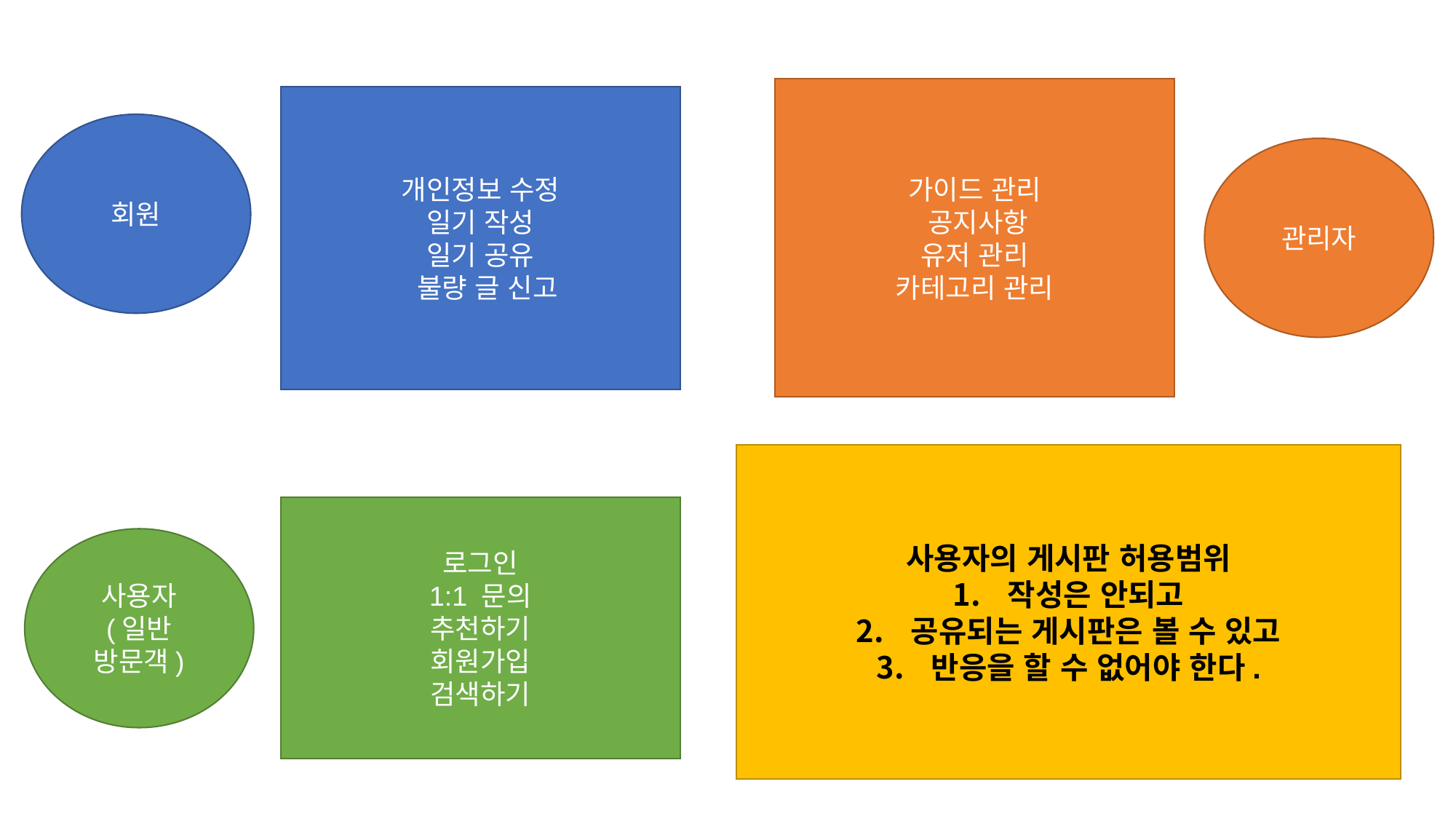

가이드 관리
 공지사항
유저 관리
카테고리 관리
개인정보 수정
일기 작성
일기 공유
 불량 글 신고
회원
관리자
사용자의 게시판 허용범위
작성은 안되고
공유되는 게시판은 볼 수 있고
반응을 할 수 없어야 한다.
로그인
1:1 문의
추천하기
회원가입
검색하기
사용자
(일반 방문객)